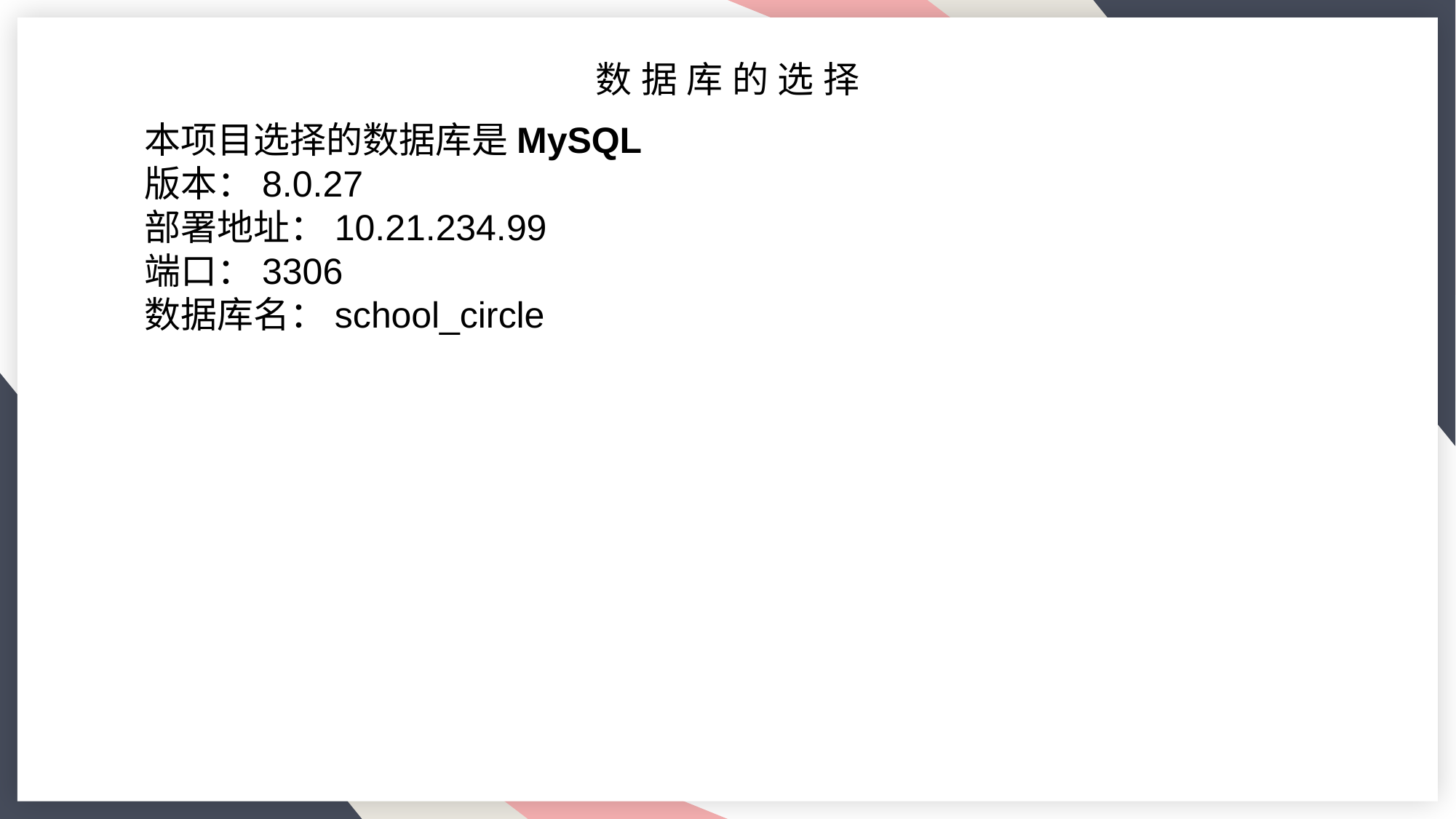

# 数据库的选择
本项目选择的数据库是MySQL
版本：8.0.27
部署地址：10.21.234.99
端口：3306
数据库名：school_circle